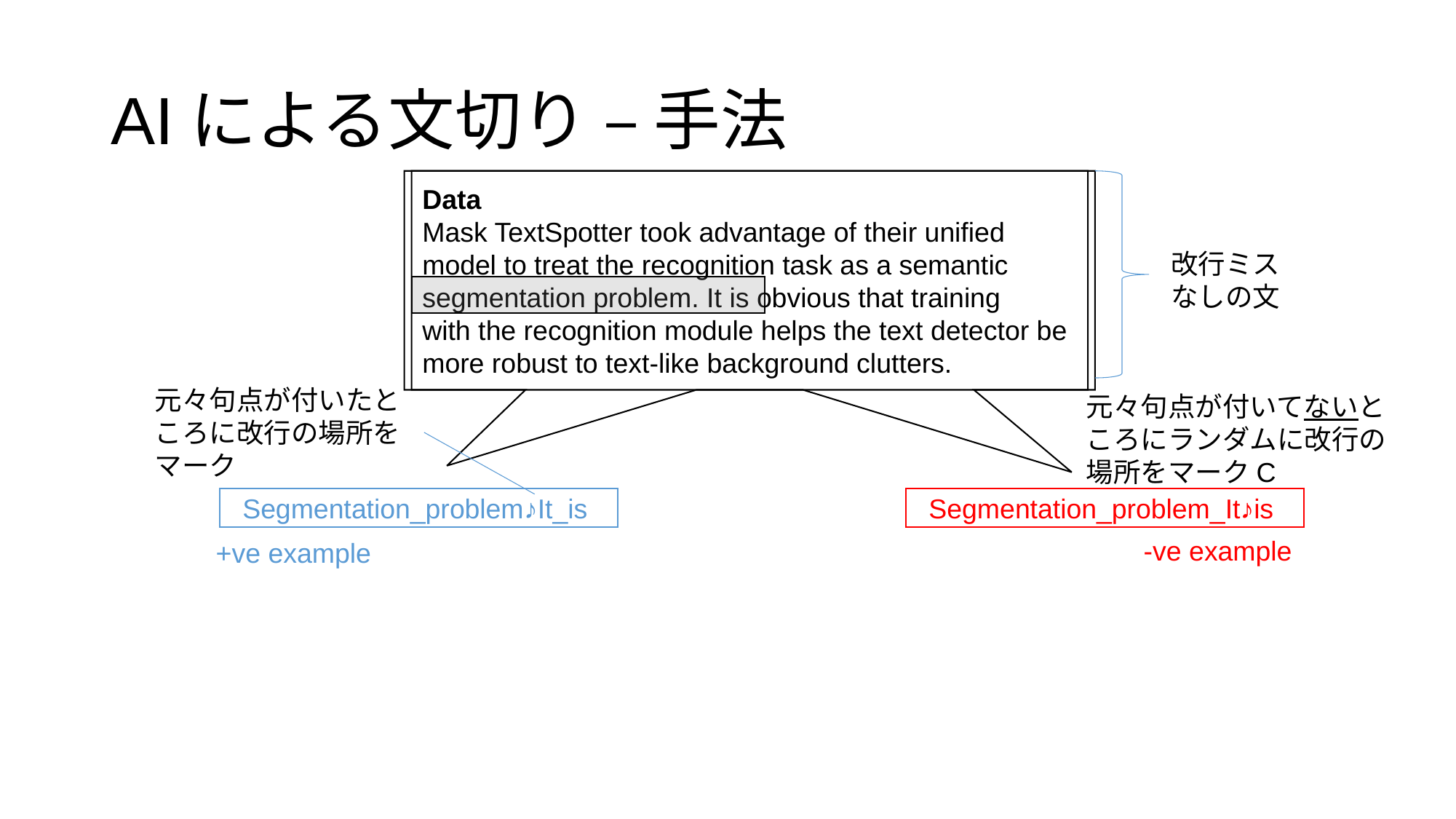

# AIによる文切り – 手法

Data
Mask TextSpotter took advantage of their unified model to treat the recognition task as a semantic segmentation problem. It is obvious that training
with the recognition module helps the text detector be more robust to text-like background clutters.

改行ミス
なしの文

元々句点が付いたところに改行の場所をマーク
元々句点が付いてないところにランダムに改行の場所をマークC
Segmentation_problem♪It_is
Segmentation_problem_It♪is
-ve example
+ve example